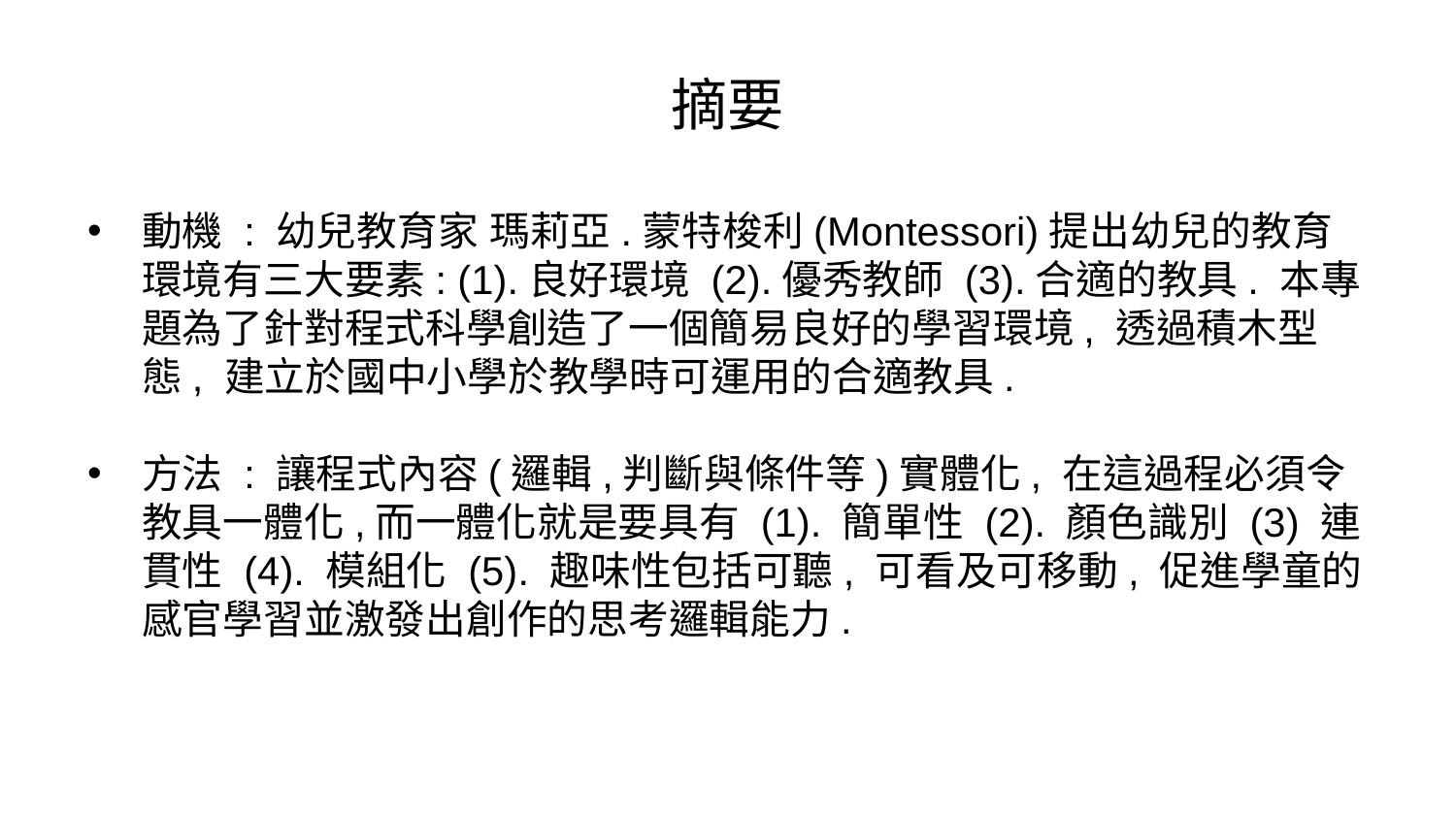

# 摘要
動機 : 幼兒教育家 瑪莉亞.蒙特梭利(Montessori)提出幼兒的教育環境有三大要素: (1).良好環境 (2).優秀教師 (3).合適的教具. 本專題為了針對程式科學創造了一個簡易良好的學習環境, 透過積木型態, 建立於國中小學於教學時可運用的合適教具.

方法 : 讓程式內容(邏輯,判斷與條件等)實體化, 在這過程必須令教具一體化,而一體化就是要具有 (1). 簡單性 (2). 顏色識別 (3) 連貫性 (4). 模組化 (5). 趣味性包括可聽, 可看及可移動, 促進學童的感官學習並激發出創作的思考邏輯能力.